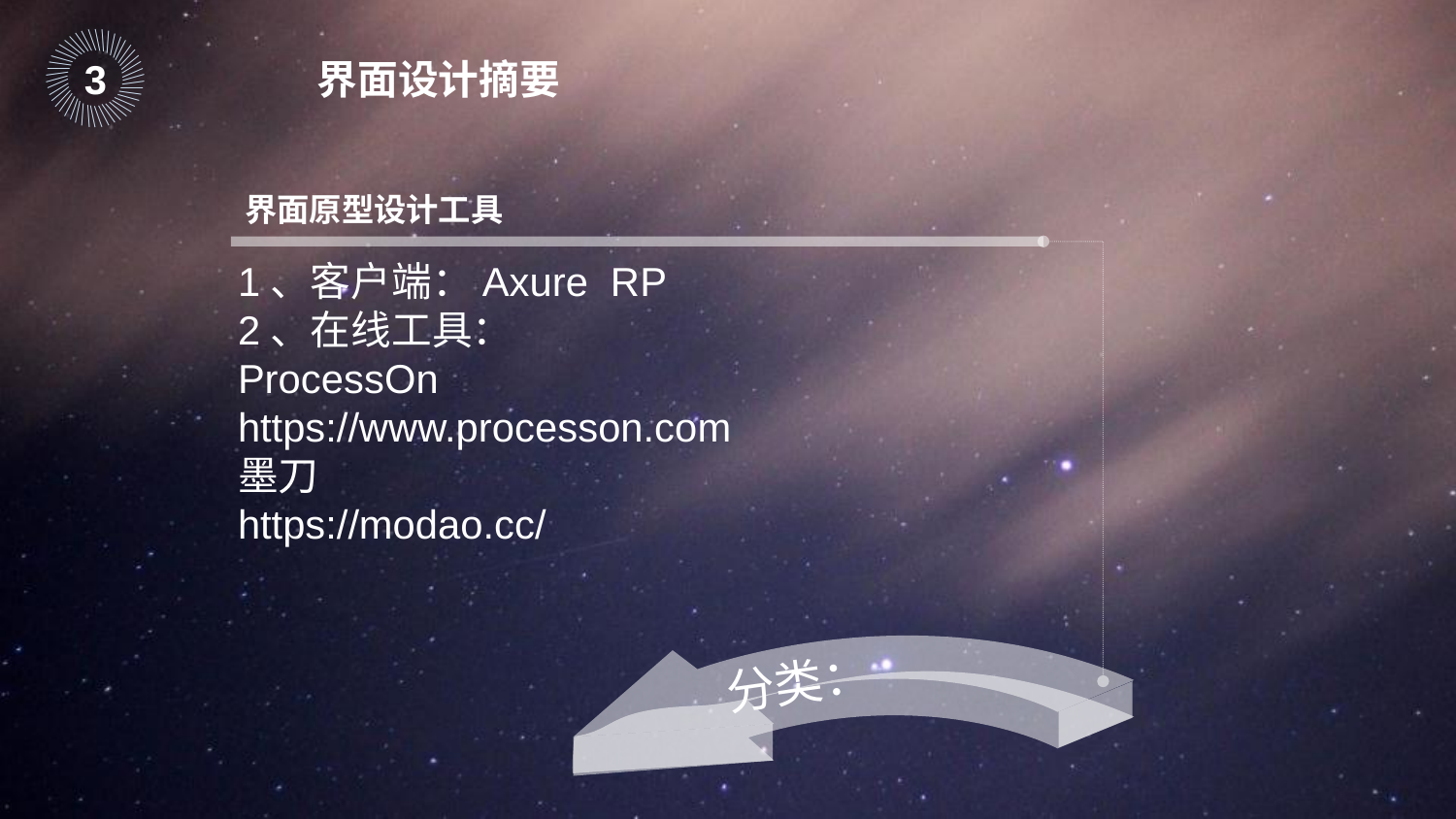

｜
｜
｜
｜
｜
｜
｜
｜
｜
｜
｜
｜
｜
｜
｜
｜
｜
｜
｜
｜
｜
｜
｜
｜
｜
｜
｜
｜
｜
｜
｜
｜
｜
｜
｜
｜
｜
｜
｜
｜
｜
｜
｜
｜
｜
｜
3
界面设计摘要
界面原型设计工具

1、客户端：Axure  RP
2、在线工具：
ProcessOn
https://www.processon.com
墨刀
https://modao.cc/

分类：